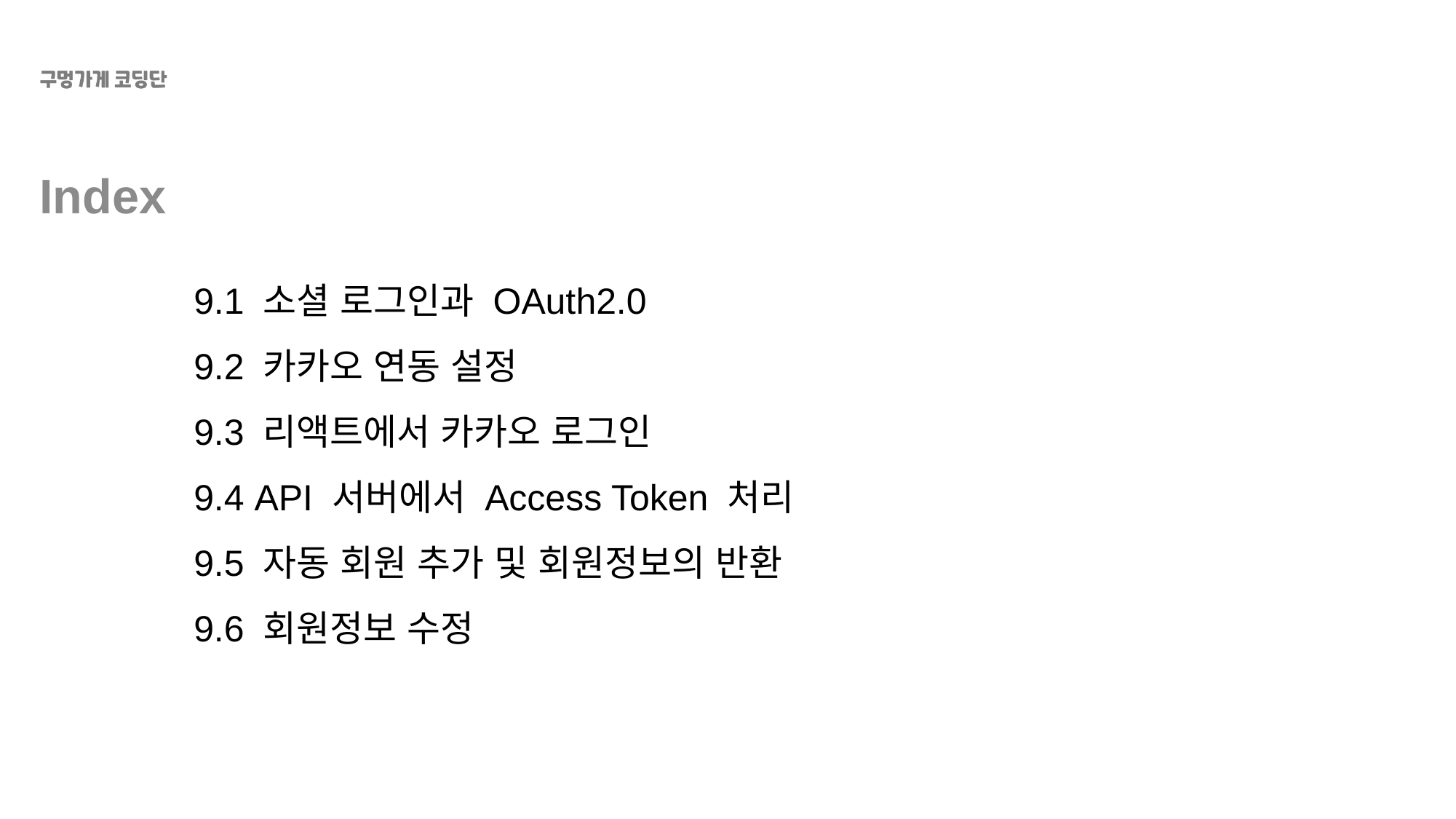

Index
# 9.1 소셜 로그인과 OAuth2.0 9.2 카카오 연동 설정 9.3 리액트에서 카카오 로그인 9.4 API 서버에서 Access Token 처리 9.5 자동 회원 추가 및 회원정보의 반환 9.6 회원정보 수정